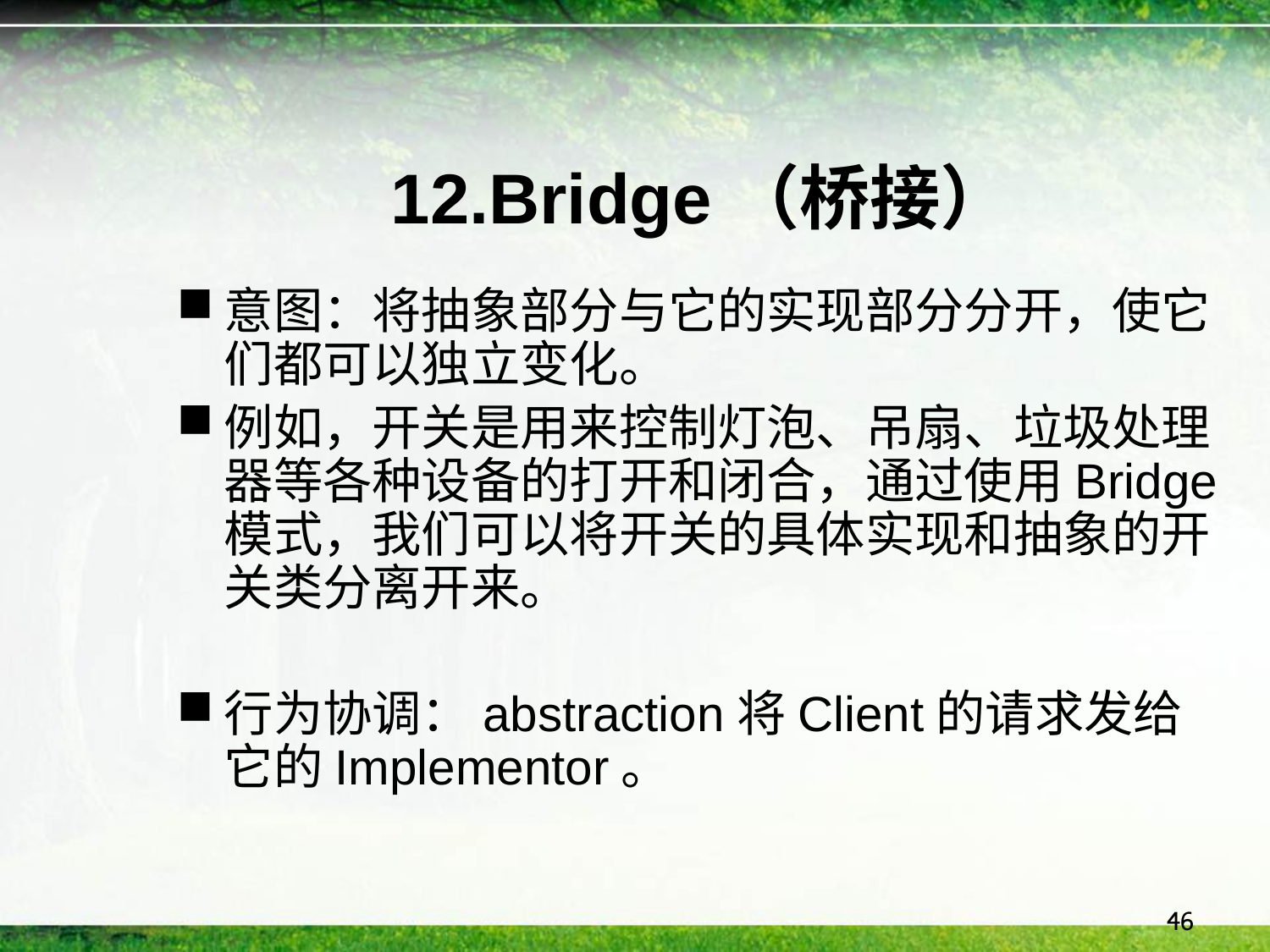

# 12.Bridge（桥接）
意图：将抽象部分与它的实现部分分开，使它们都可以独立变化。
例如，开关是用来控制灯泡、吊扇、垃圾处理器等各种设备的打开和闭合，通过使用Bridge模式，我们可以将开关的具体实现和抽象的开关类分离开来。

行为协调：abstraction将Client的请求发给它的Implementor。

46